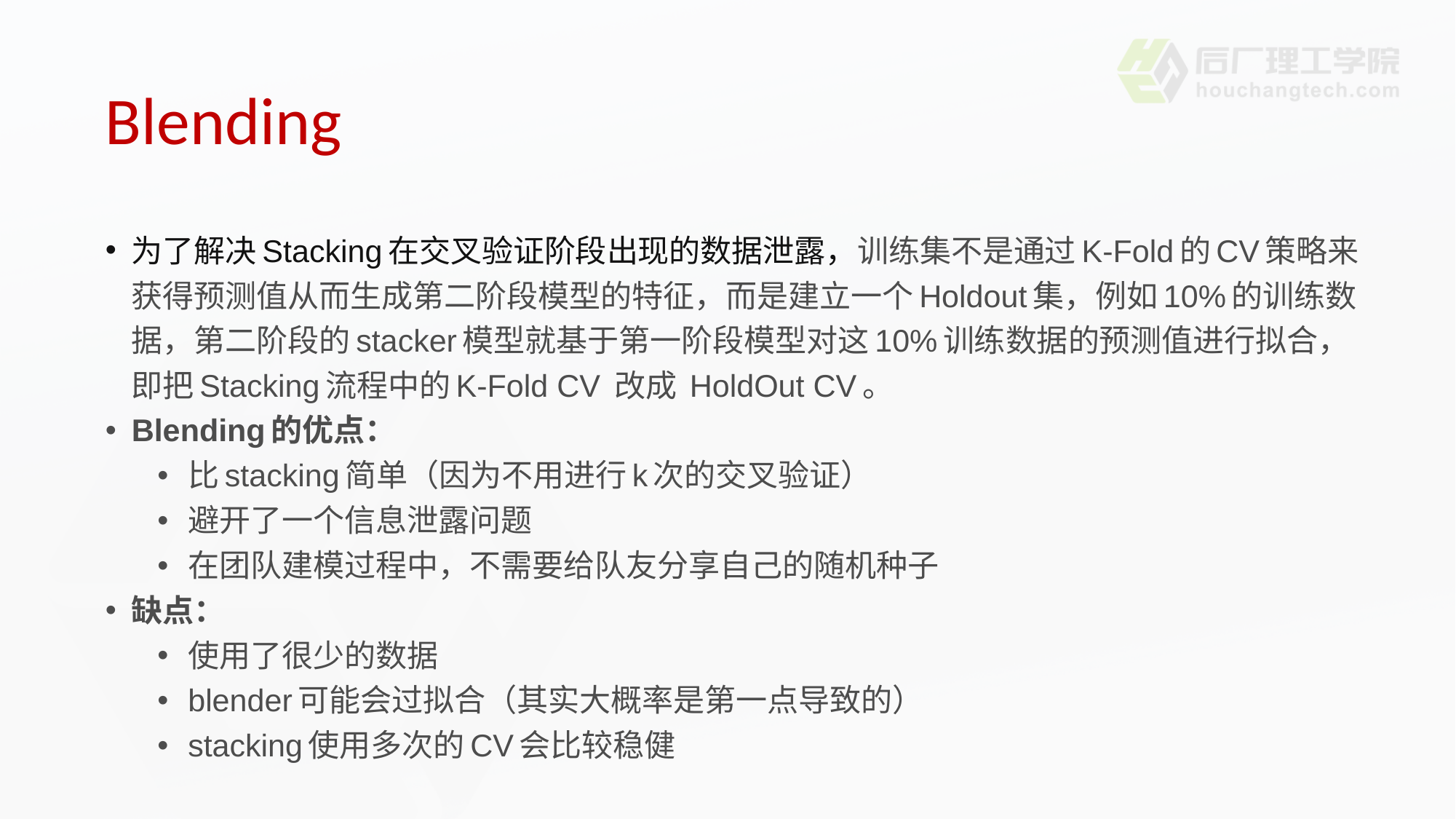

# Blending
为了解决Stacking在交叉验证阶段出现的数据泄露，训练集不是通过K-Fold的CV策略来获得预测值从而生成第二阶段模型的特征，而是建立一个Holdout集，例如10%的训练数据，第二阶段的stacker模型就基于第一阶段模型对这10%训练数据的预测值进行拟合，即把Stacking流程中的K-Fold CV 改成 HoldOut CV。
Blending的优点：
比stacking简单（因为不用进行k次的交叉验证）
避开了一个信息泄露问题
在团队建模过程中，不需要给队友分享自己的随机种子
缺点：
使用了很少的数据
blender可能会过拟合（其实大概率是第一点导致的）
stacking使用多次的CV会比较稳健